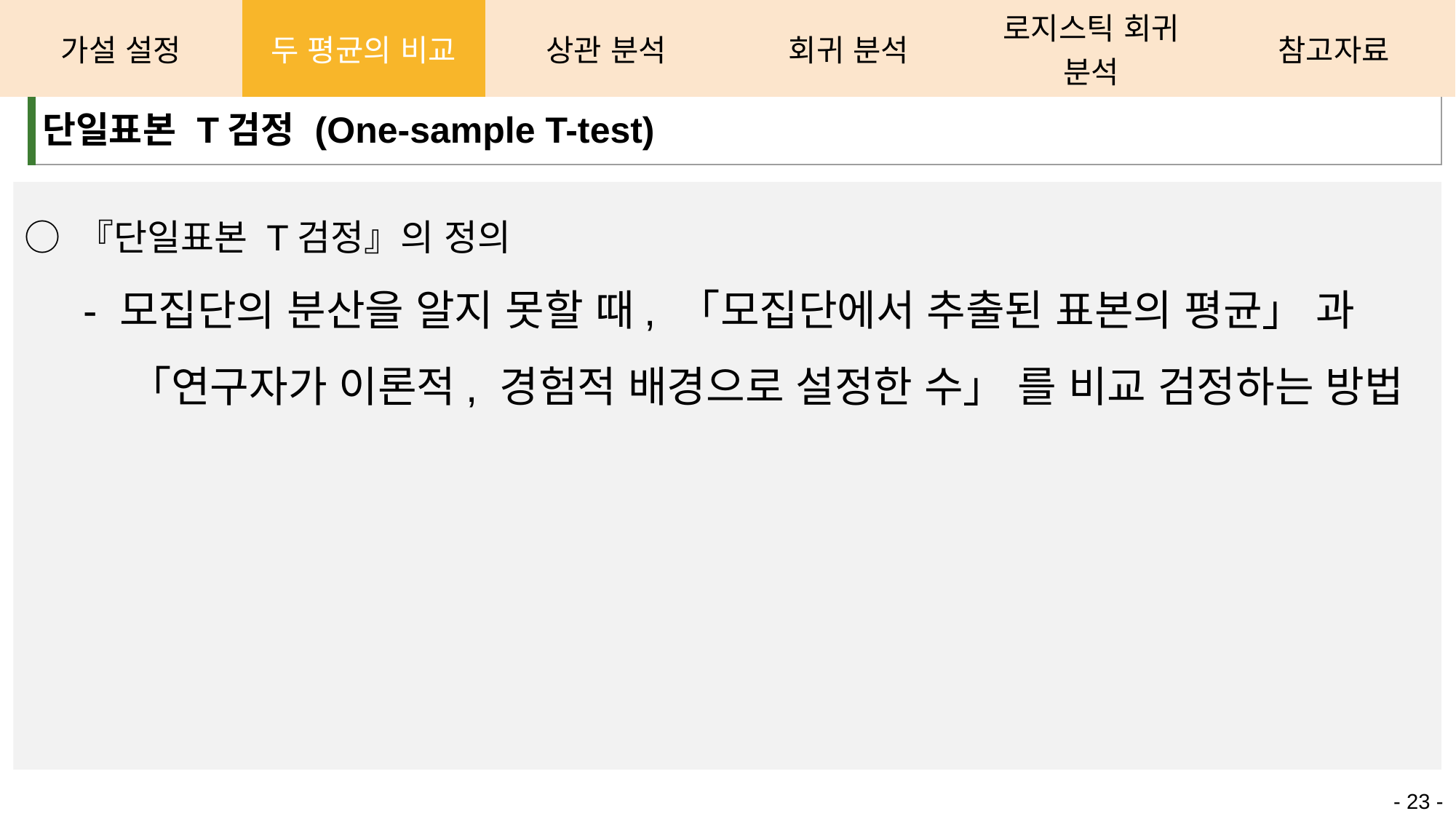

| 가설 설정 | 두 평균의 비교 | 상관 분석 | 회귀 분석 | 로지스틱 회귀 분석 | 참고자료 |
| --- | --- | --- | --- | --- | --- |
| 단일표본 T검정 (One-sample T-test) |
| --- |
○ 『단일표본 T검정』의 정의
     - 모집단의 분산을 알지 못할 때, 「모집단에서 추출된 표본의 평균」 과
        「연구자가 이론적, 경험적 배경으로 설정한 수」 를 비교 검정하는 방법

- 23 -